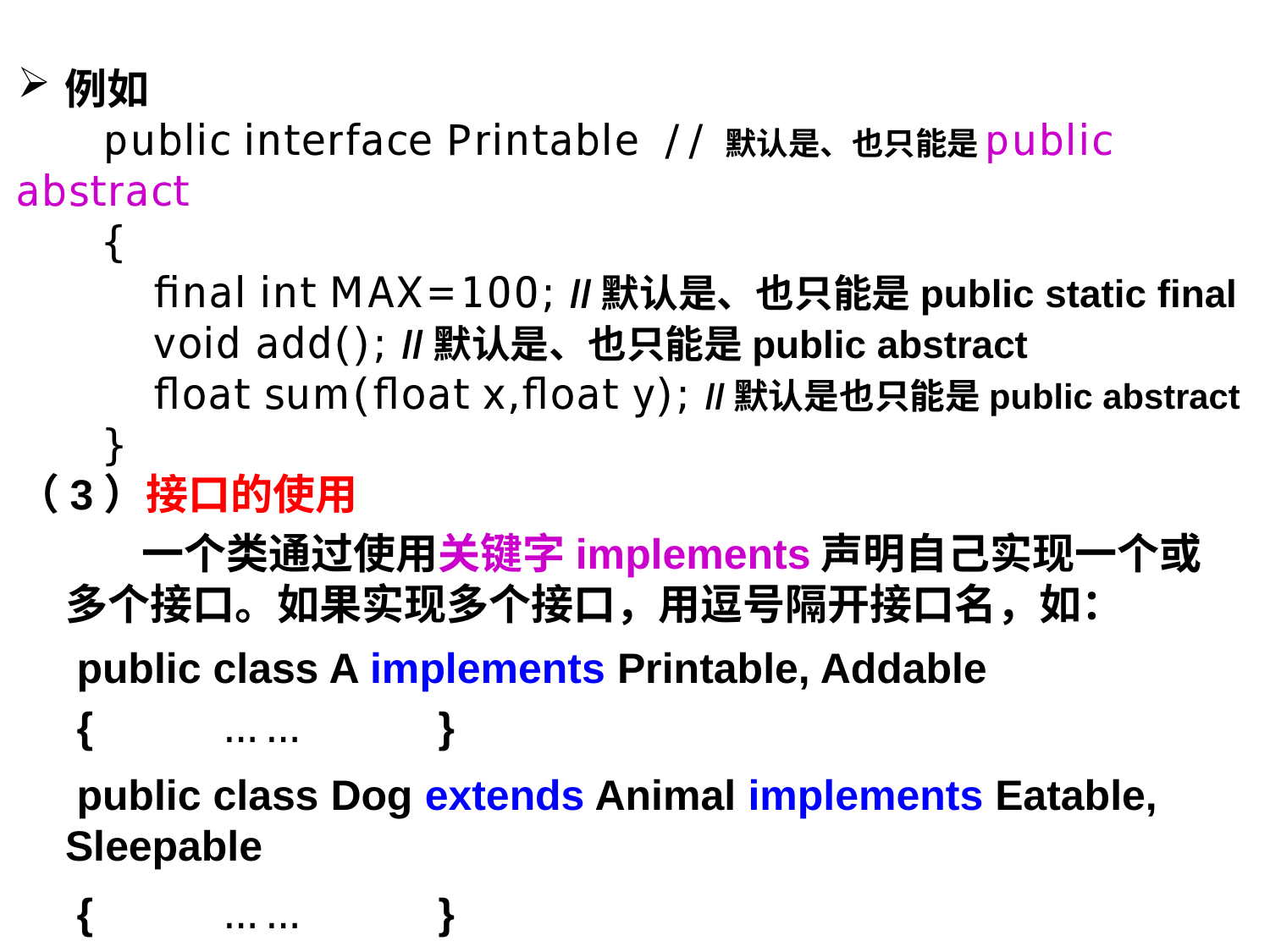

例如
       public interface Printable  //默认是、也只能是public abstract
       {
           final int MAX=100; //默认是、也只能是public static final
           void add(); //默认是、也只能是public abstract
           float sum(float x,float y); //默认是也只能是public abstract
       }
（3）接口的使用
            一个类通过使用关键字implements声明自己实现一个或多个接口。如果实现多个接口，用逗号隔开接口名，如：
     public class A implements Printable, Addable
     {           ……           }
     public class Dog extends Animal implements Eatable, Sleepable
     {           ……           }